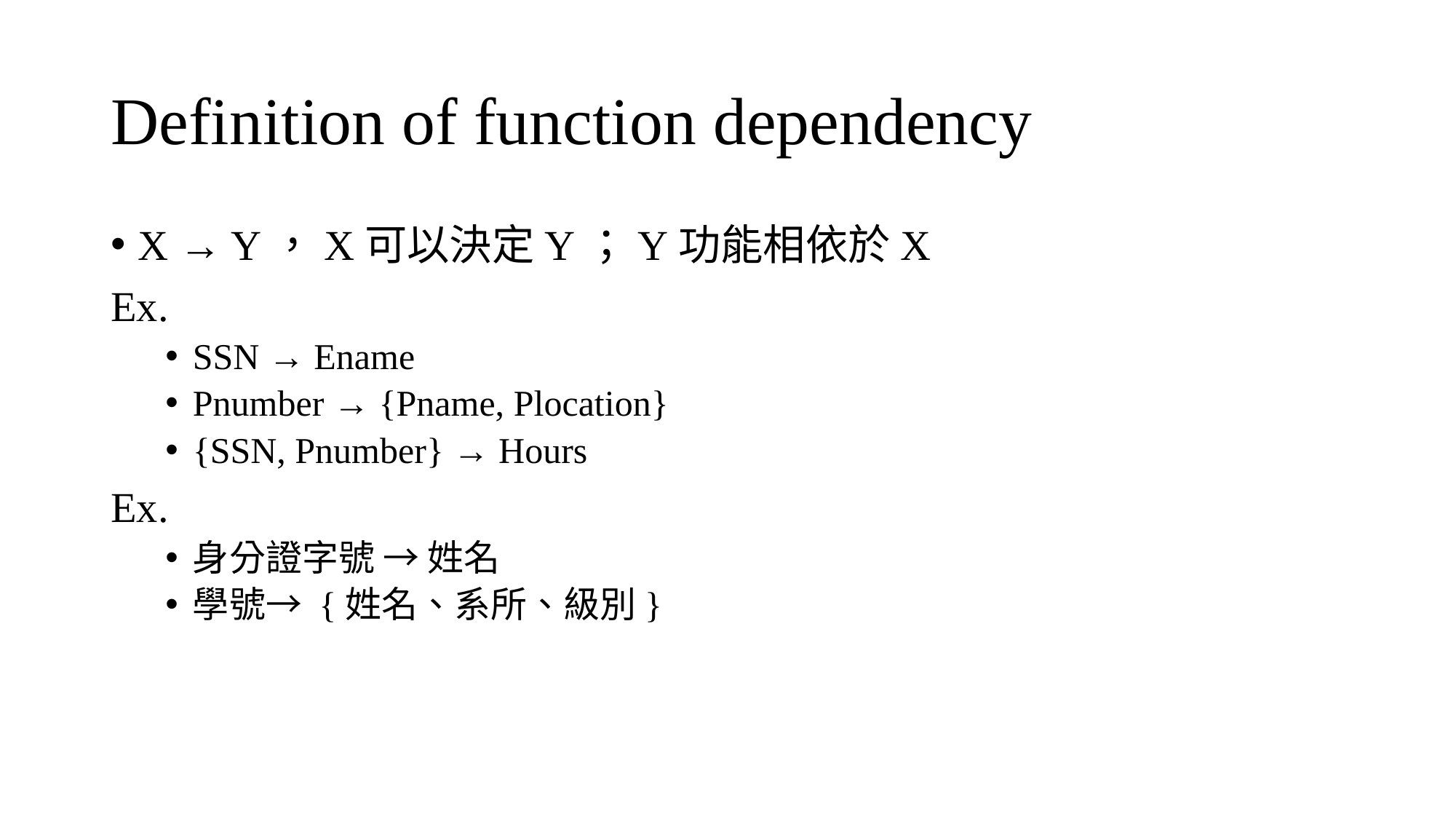

# Definition of function dependency
X → Y，X可以決定Y；Y功能相依於X
Ex.
SSN → Ename
Pnumber → {Pname, Plocation}
{SSN, Pnumber} → Hours
Ex.
身分證字號 → 姓名
學號→ {姓名、系所、級別}